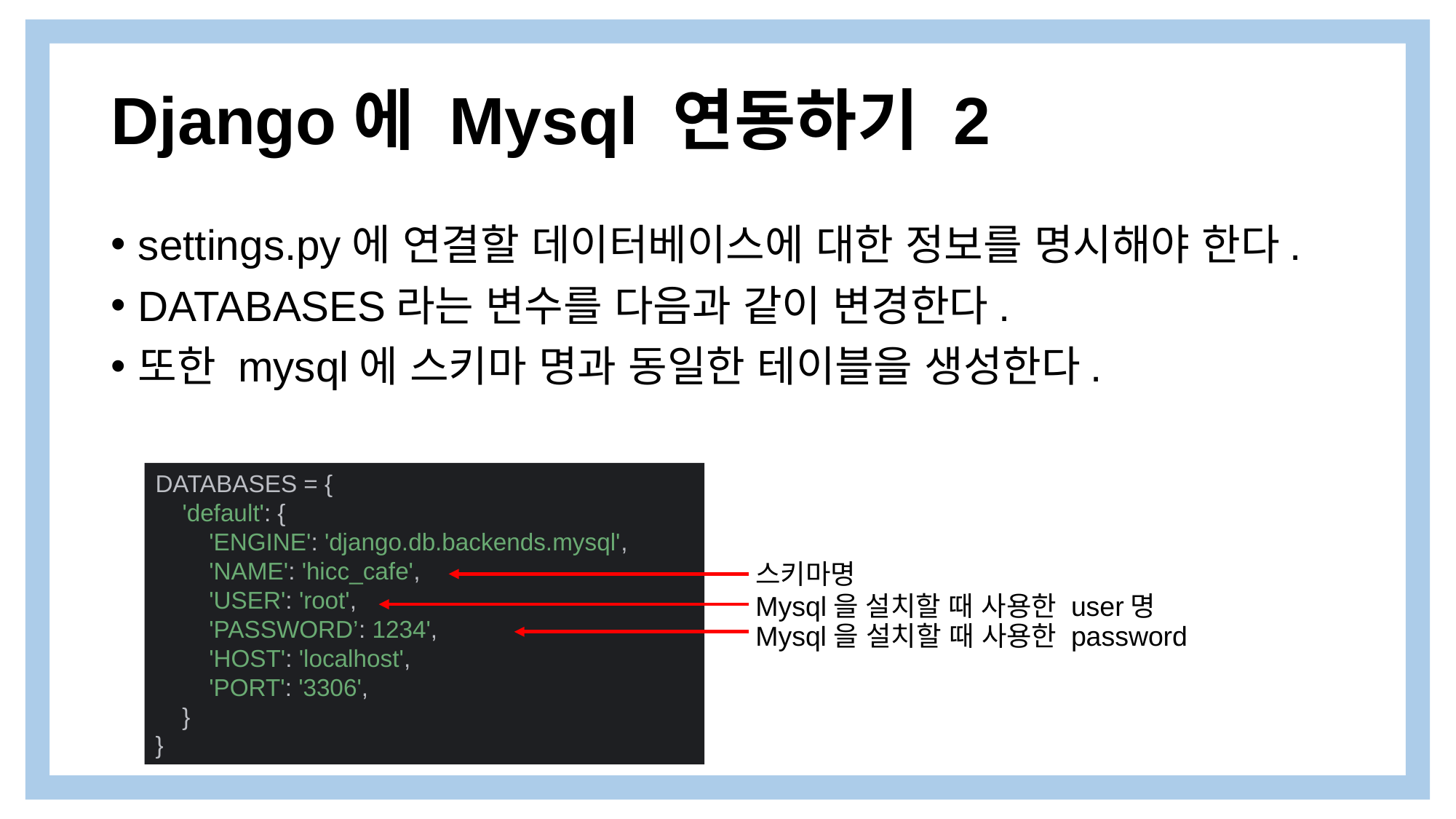

# Django에 Mysql 연동하기 2
settings.py에 연결할 데이터베이스에 대한 정보를 명시해야 한다.
DATABASES라는 변수를 다음과 같이 변경한다.
또한 mysql에 스키마 명과 동일한 테이블을 생성한다.
DATABASES = {
    'default': {
        'ENGINE': 'django.db.backends.mysql',
        'NAME': 'hicc_cafe',
        'USER': 'root',
        'PASSWORD’: 1234',
        'HOST': 'localhost',
        'PORT': '3306',
    }
}
스키마명
Mysql을 설치할 때 사용한 user명
Mysql을 설치할 때 사용한 password